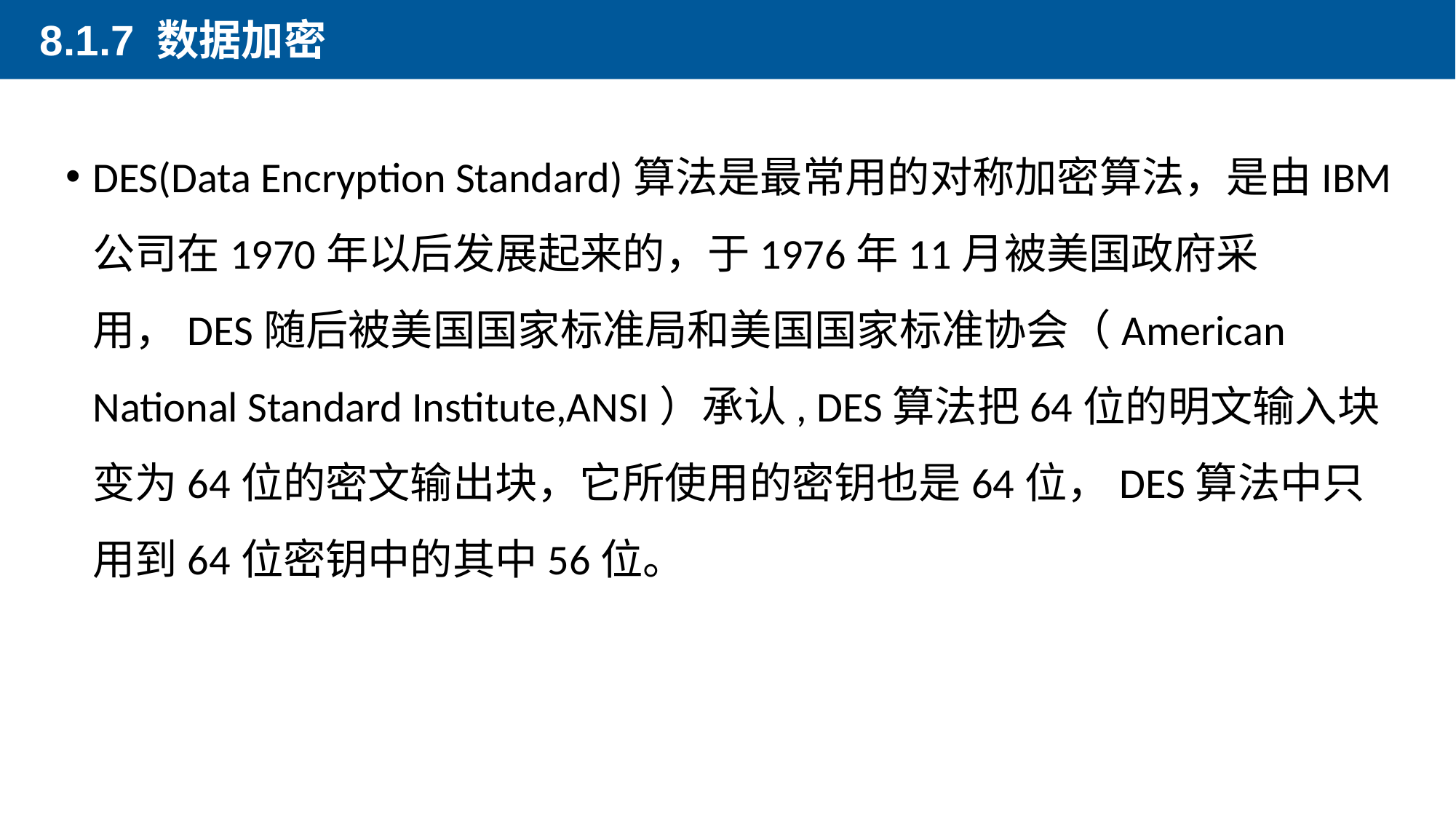

8.1.7 数据加密

DES(Data Encryption Standard)算法是最常用的对称加密算法，是由IBM公司在1970年以后发展起来的，于1976年11月被美国政府采用，DES随后被美国国家标准局和美国国家标准协会（American National Standard Institute,ANSI）承认, DES算法把64位的明文输入块变为64位的密文输出块，它所使用的密钥也是64位，DES算法中只用到64位密钥中的其中56位。